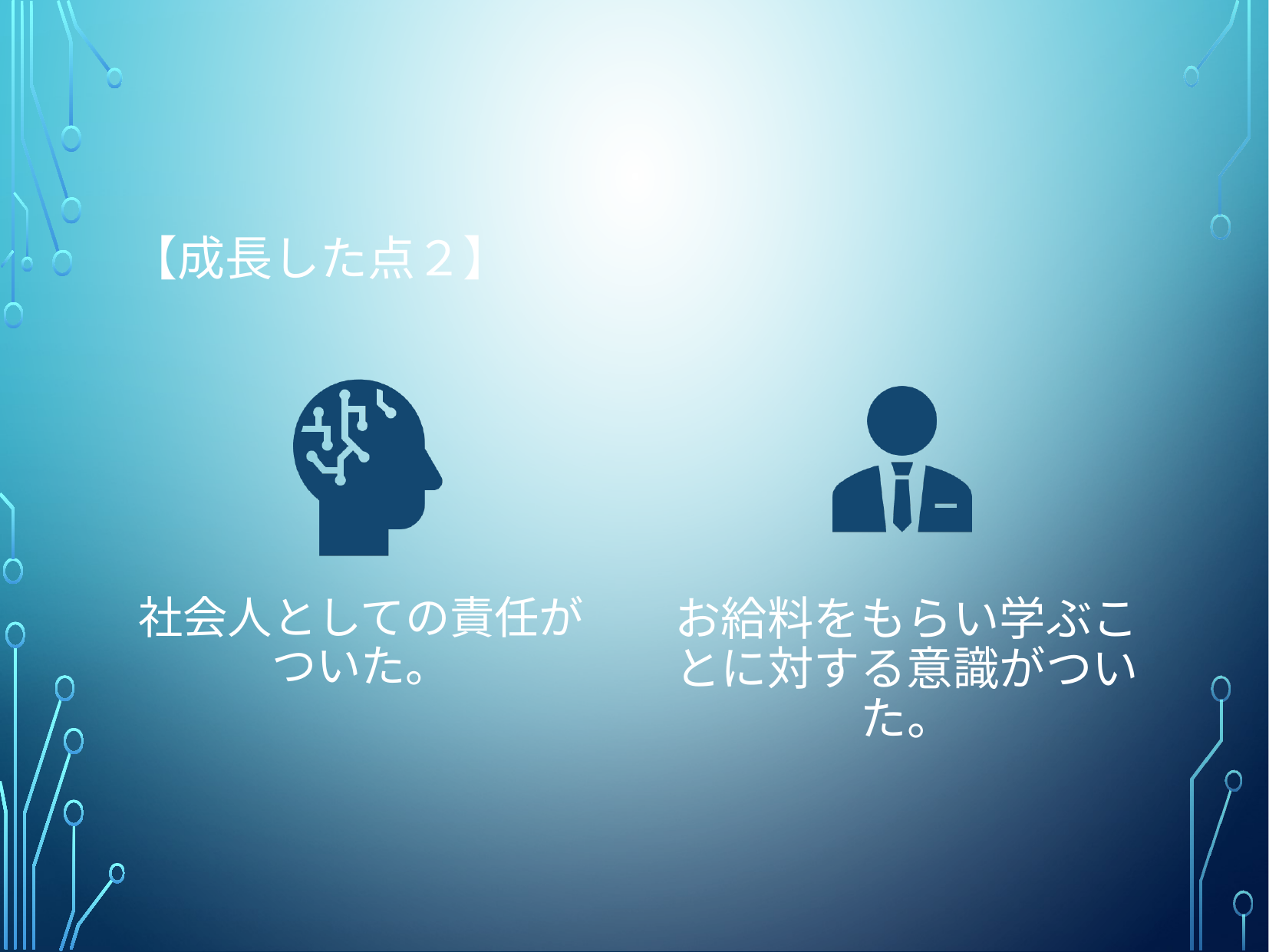

# 【成長した点２】
社会人としての責任がついた。
お給料をもらい学ぶことに対する意識がついた。